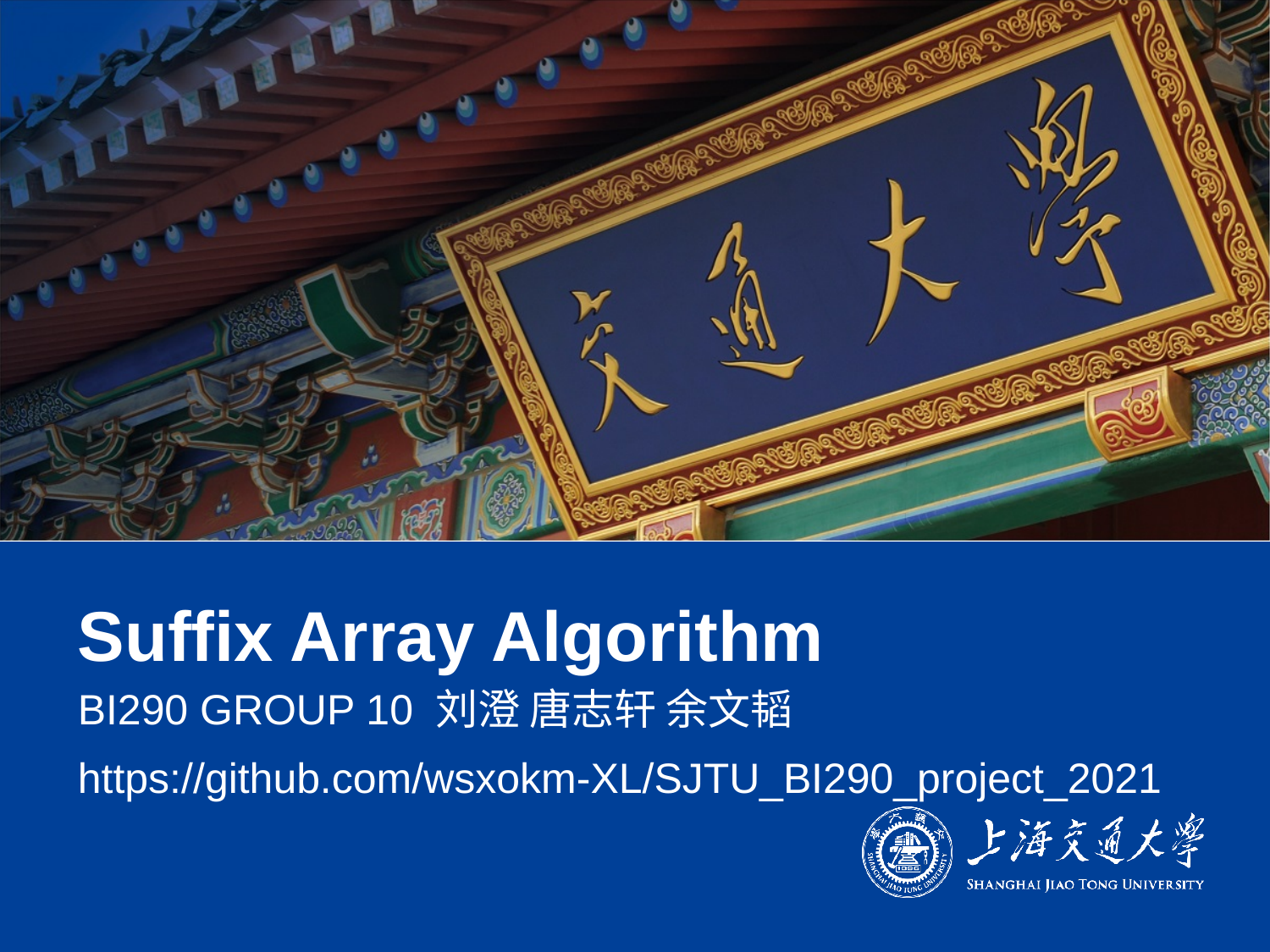

# Suffix Array Algorithm
BI290 GROUP 10 刘澄 唐志轩 余文韬
https://github.com/wsxokm-XL/SJTU_BI290_project_2021